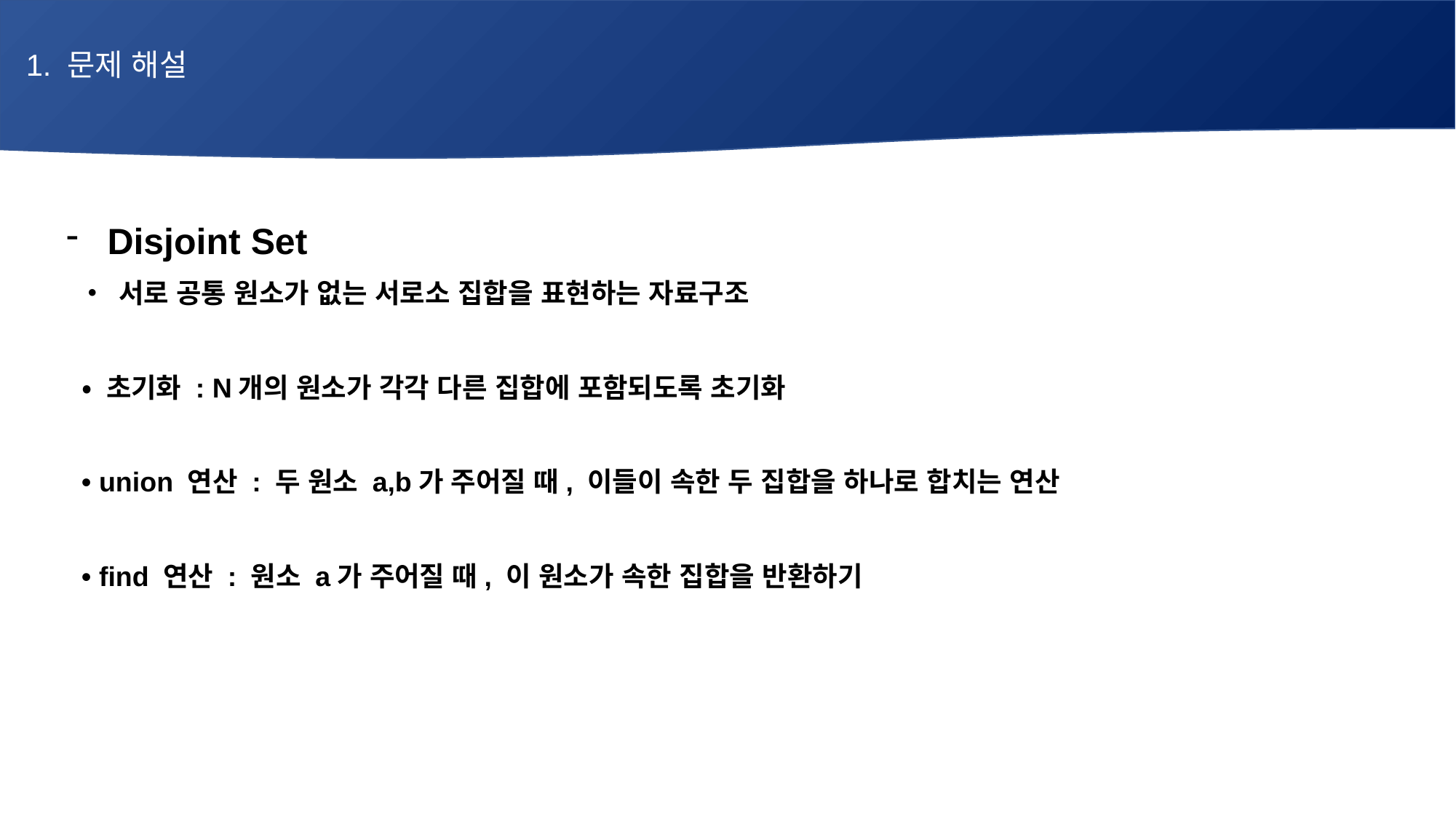

1. 문제 해설
# 매주 1 과제 LV2
Disjoint Set
  • 서로 공통 원소가 없는 서로소 집합을 표현하는 자료구조

  • 초기화 : N개의 원소가 각각 다른 집합에 포함되도록 초기화

  • union 연산 : 두 원소 a,b가 주어질 때, 이들이 속한 두 집합을 하나로 합치는 연산

  • find 연산 : 원소 a가 주어질 때, 이 원소가 속한 집합을 반환하기